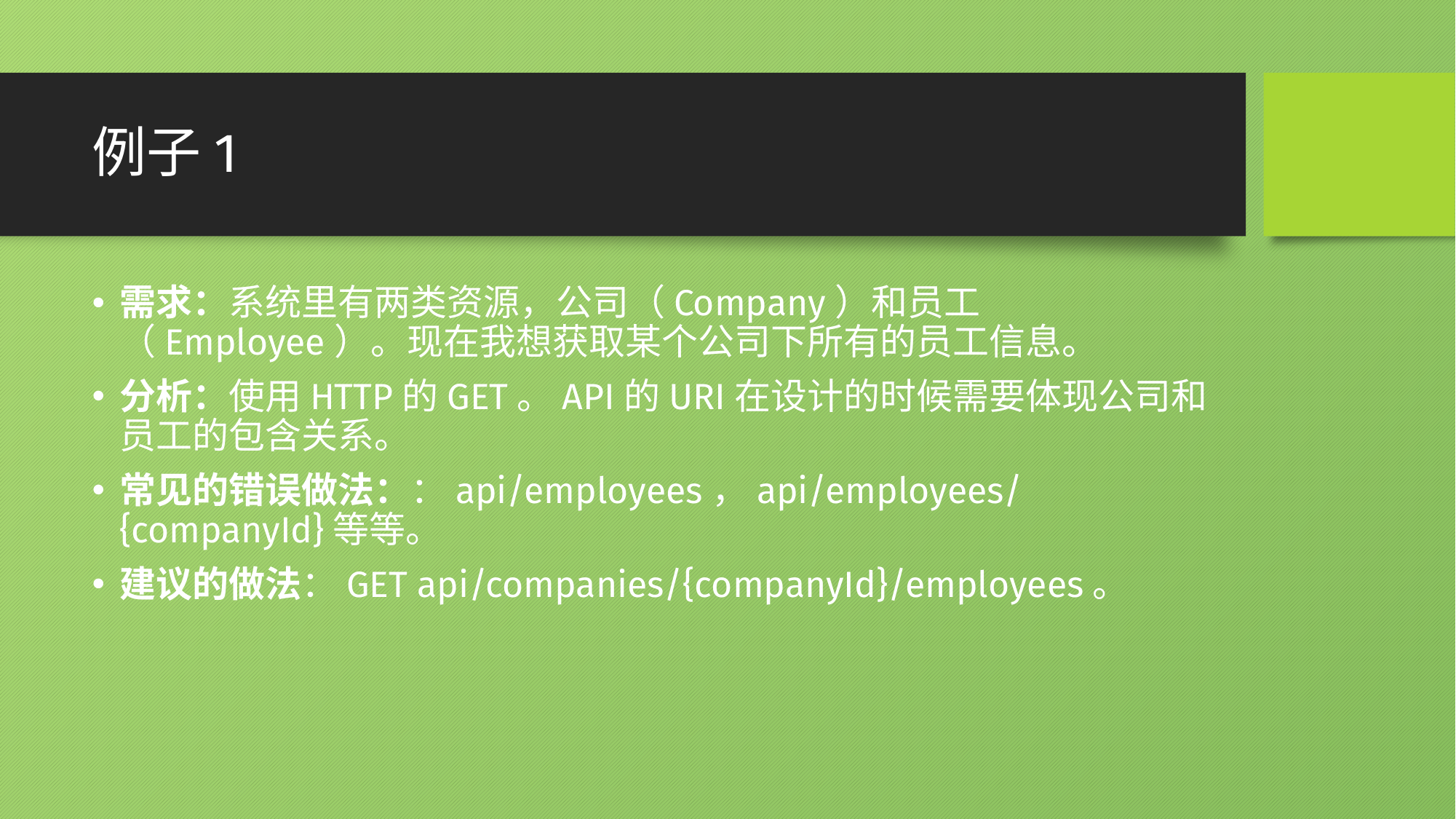

# 例子1
需求：系统里有两类资源，公司（Company）和员工（Employee）。现在我想获取某个公司下所有的员工信息。
分析：使用HTTP的GET。API的URI在设计的时候需要体现公司和员工的包含关系。
常见的错误做法：：api/employees，api/employees/{companyId}等等。
建议的做法：GET api/companies/{companyId}/employees。